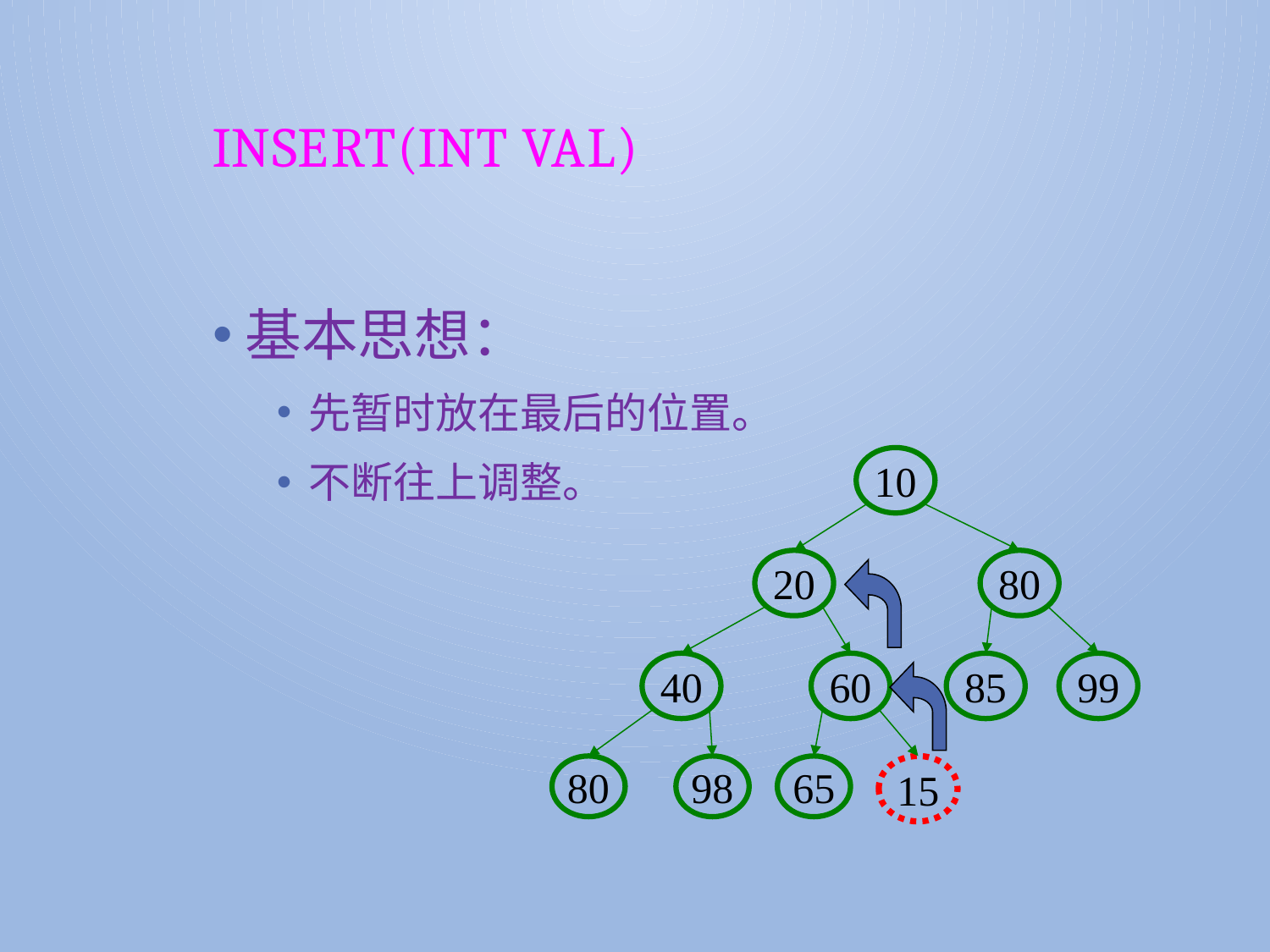

# Insert(int val)
基本思想：
先暂时放在最后的位置。
不断往上调整。
10
20
80

40
60
85
99

80
98
65
15